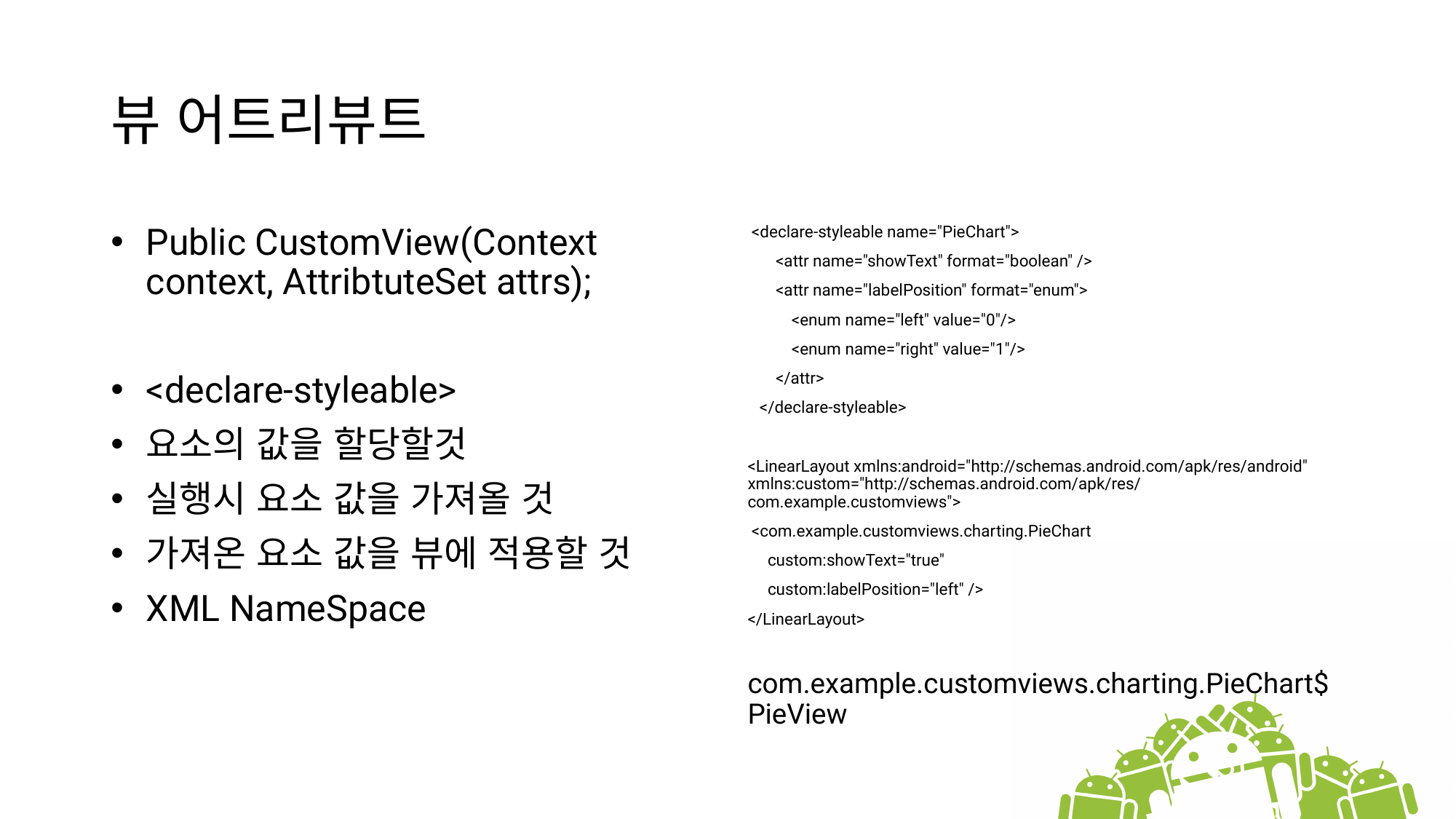

# 뷰 어트리뷰트
Public CustomView(Context context, AttribtuteSet attrs);

<declare-styleable>
요소의 값을 할당할것
실행시 요소 값을 가져올 것
가져온 요소 값을 뷰에 적용할 것
XML NameSpace
 <declare-styleable name="PieChart">
       <attr name="showText" format="boolean" />
       <attr name="labelPosition" format="enum">
           <enum name="left" value="0"/>
           <enum name="right" value="1"/>
       </attr>
   </declare-styleable>

<LinearLayout xmlns:android="http://schemas.android.com/apk/res/android" xmlns:custom="http://schemas.android.com/apk/res/com.example.customviews">
 <com.example.customviews.charting.PieChart
     custom:showText="true"
     custom:labelPosition="left" />
</LinearLayout>

com.example.customviews.charting.PieChart$PieView